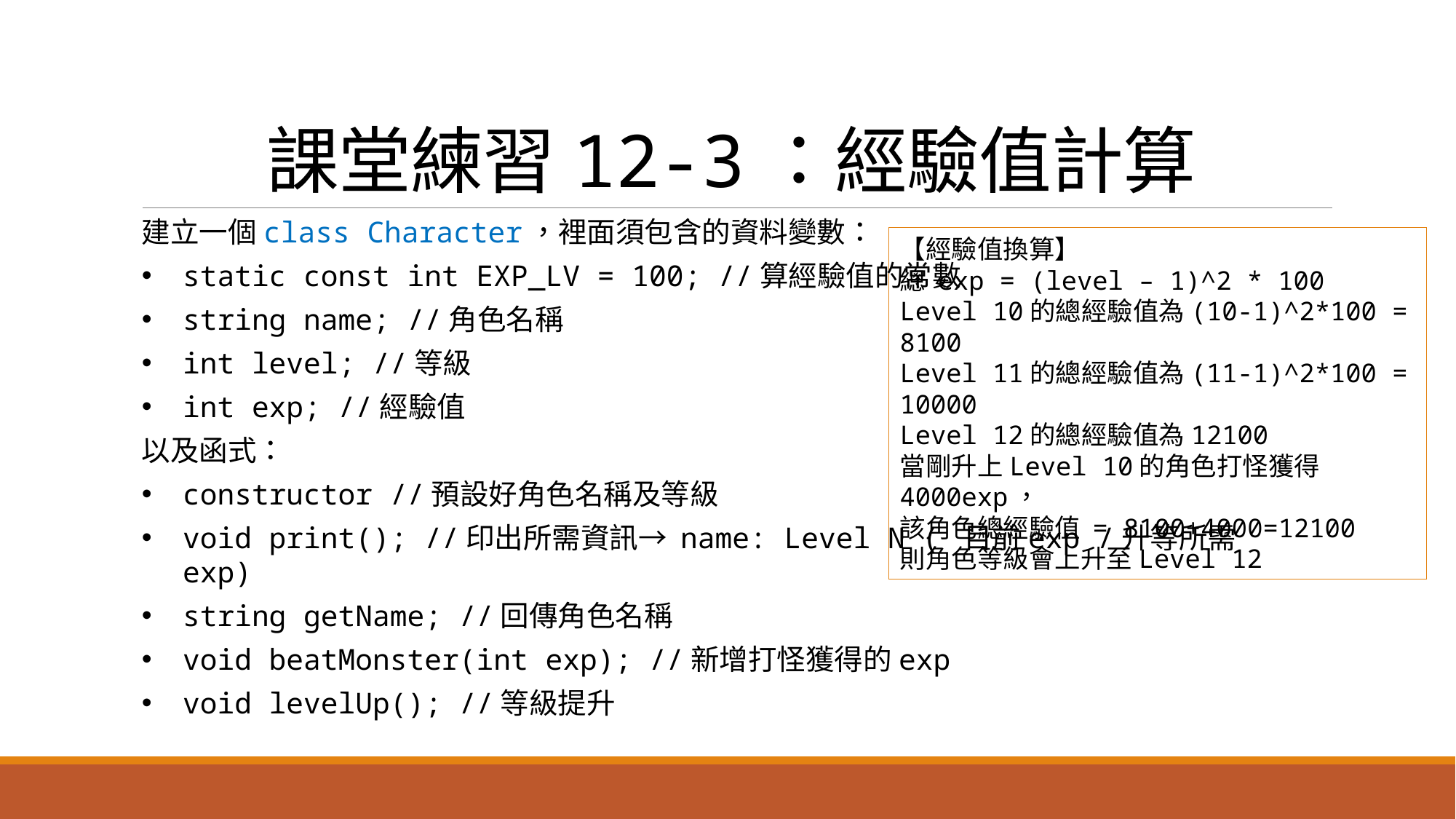

# 課堂練習12-3：經驗值計算
建立一個class Character，裡面須包含的資料變數：
static const int EXP_LV = 100; //算經驗值的常數
string name; //角色名稱
int level; //等級
int exp; //經驗值
以及函式：
constructor //預設好角色名稱及等級
void print(); //印出所需資訊→ name: Level N ( 目前exp /升等所需exp)
string getName; //回傳角色名稱
void beatMonster(int exp); //新增打怪獲得的exp
void levelUp(); //等級提升

【經驗值換算】
總 exp = (level – 1)^2 * 100
Level 10的總經驗值為(10-1)^2*100 = 8100
Level 11的總經驗值為(11-1)^2*100 = 10000
Level 12的總經驗值為12100
當剛升上Level 10的角色打怪獲得4000exp，
該角色總經驗值 = 8100+4000=12100
則角色等級會上升至Level 12